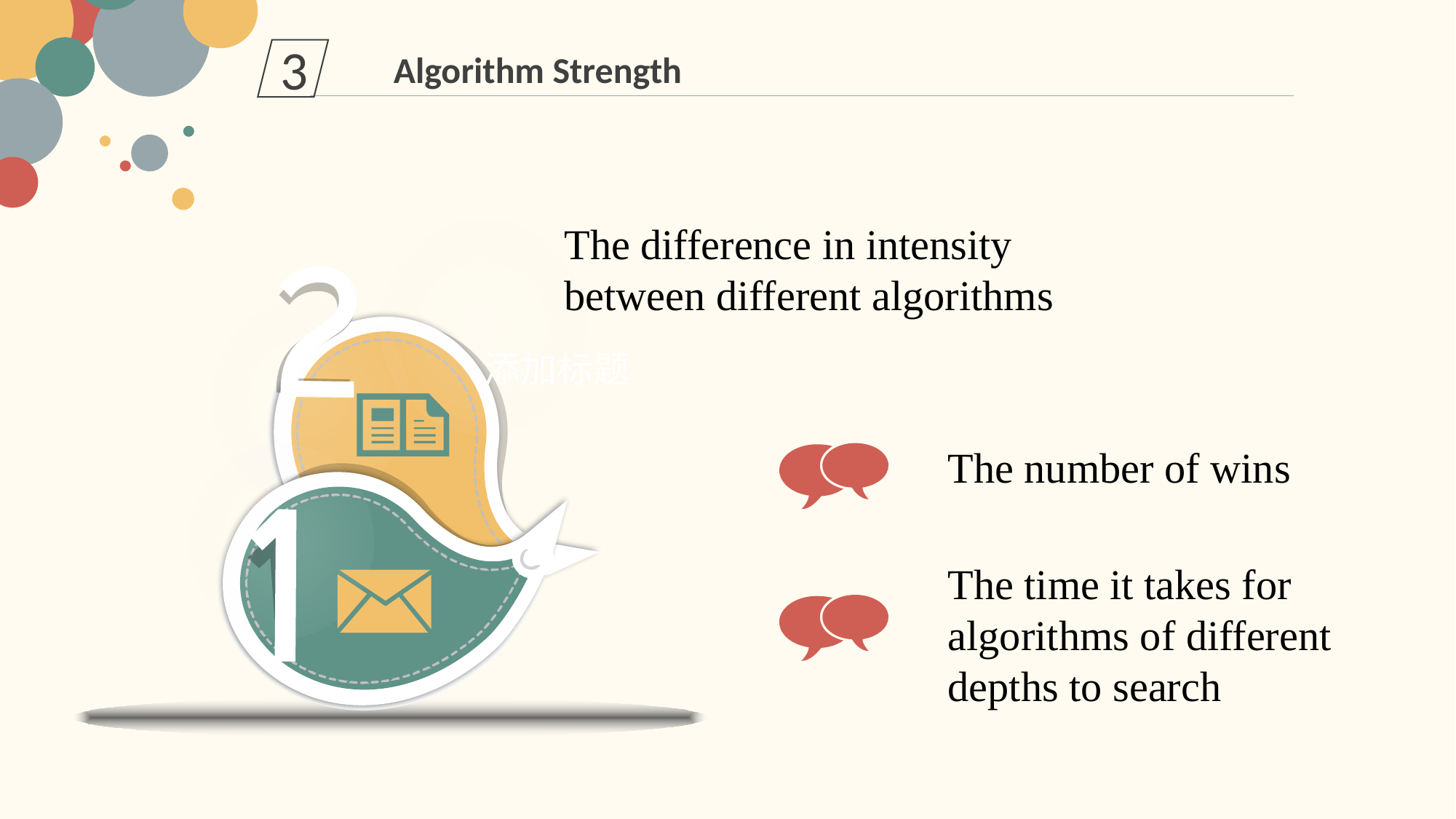

3
Algorithm Strength

The difference in intensity between different algorithms

添加标题

The number of wins

The time it takes for algorithms of different depths to search